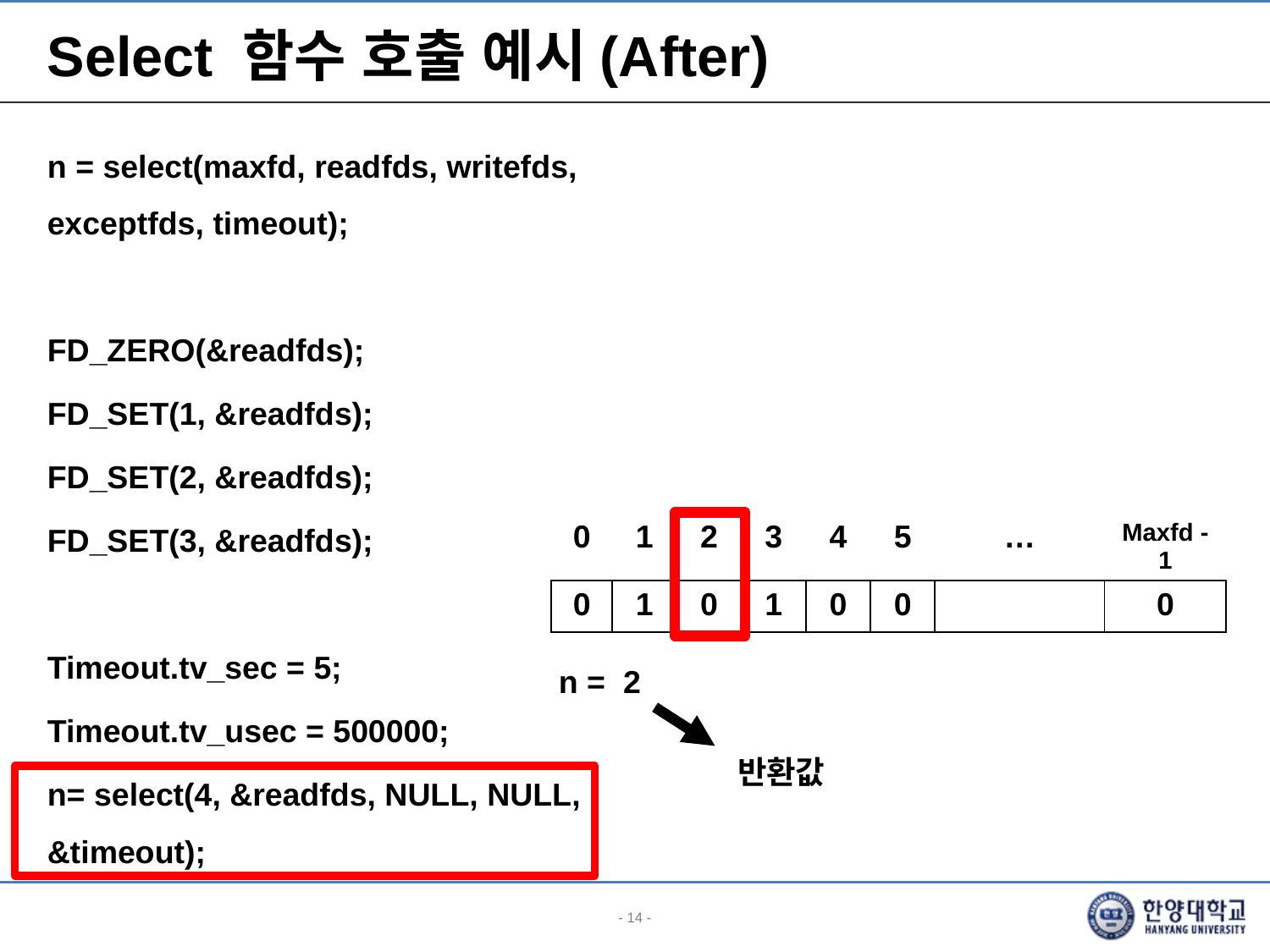

# Select 함수 호출 예시(After)
n = select(maxfd, readfds, writefds, exceptfds, timeout);

FD_ZERO(&readfds);
FD_SET(1, &readfds);
FD_SET(2, &readfds);
FD_SET(3, &readfds);

Timeout.tv_sec = 5;
Timeout.tv_usec = 500000;
n= select(4, &readfds, NULL, NULL, &timeout);

| 0 | 1 | 2 | 3 | 4 | 5 | … | Maxfd -1 |
| --- | --- | --- | --- | --- | --- | --- | --- |
| 0 | 1 | 0 | 1 | 0 | 0 |  | 0 |

n =  2
반환값